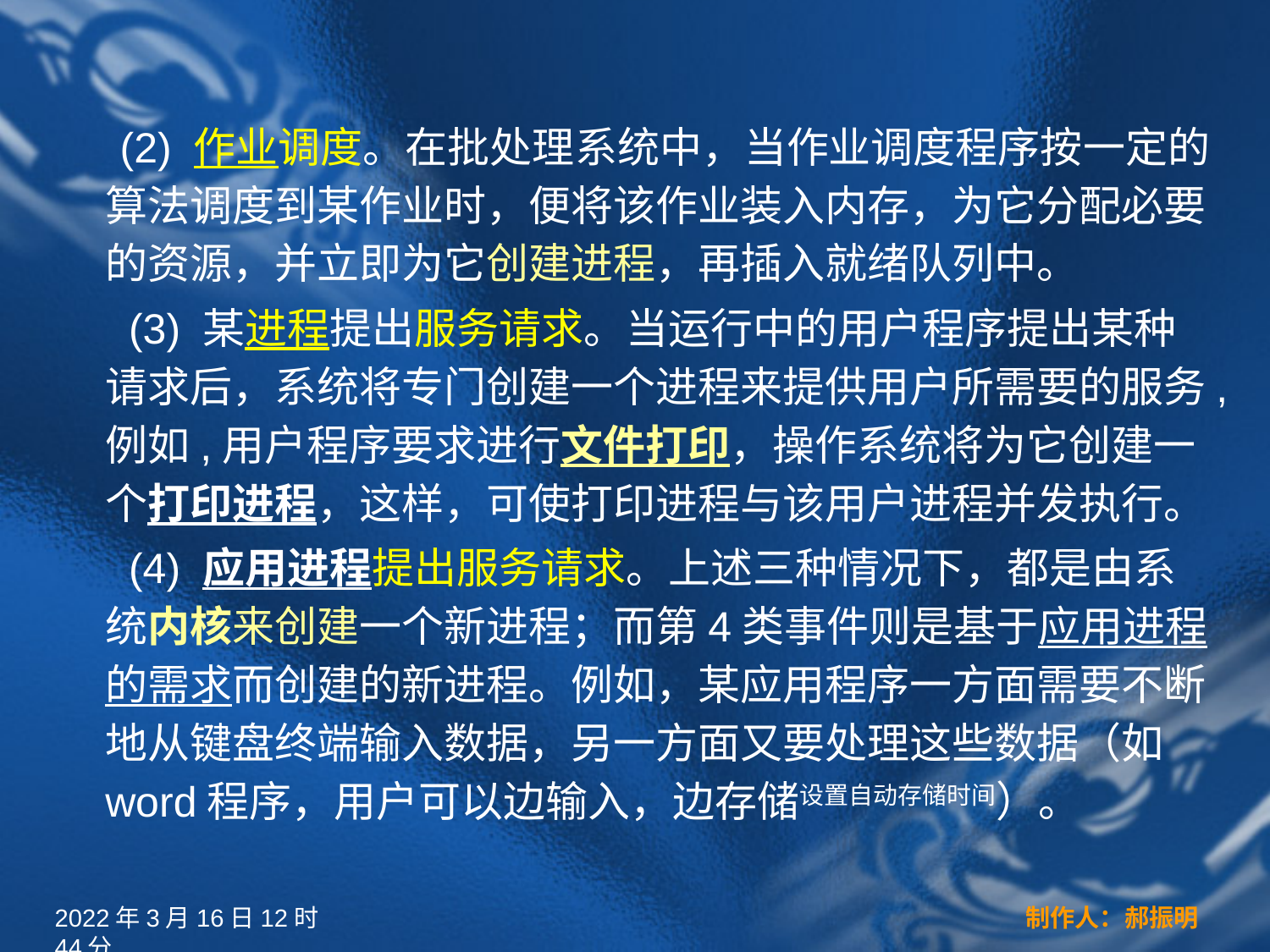

(2) 作业调度。在批处理系统中，当作业调度程序按一定的算法调度到某作业时，便将该作业装入内存，为它分配必要的资源，并立即为它创建进程，再插入就绪队列中。
      (3) 某进程提出服务请求。当运行中的用户程序提出某种请求后，系统将专门创建一个进程来提供用户所需要的服务,例如,用户程序要求进行文件打印，操作系统将为它创建一个打印进程，这样，可使打印进程与该用户进程并发执行。
      (4) 应用进程提出服务请求。上述三种情况下，都是由系统内核来创建一个新进程；而第4类事件则是基于应用进程的需求而创建的新进程。例如，某应用程序一方面需要不断地从键盘终端输入数据，另一方面又要处理这些数据（如word程序，用户可以边输入，边存储设置自动存储时间）。
2022年3月16日12时44分
制作人：郝振明